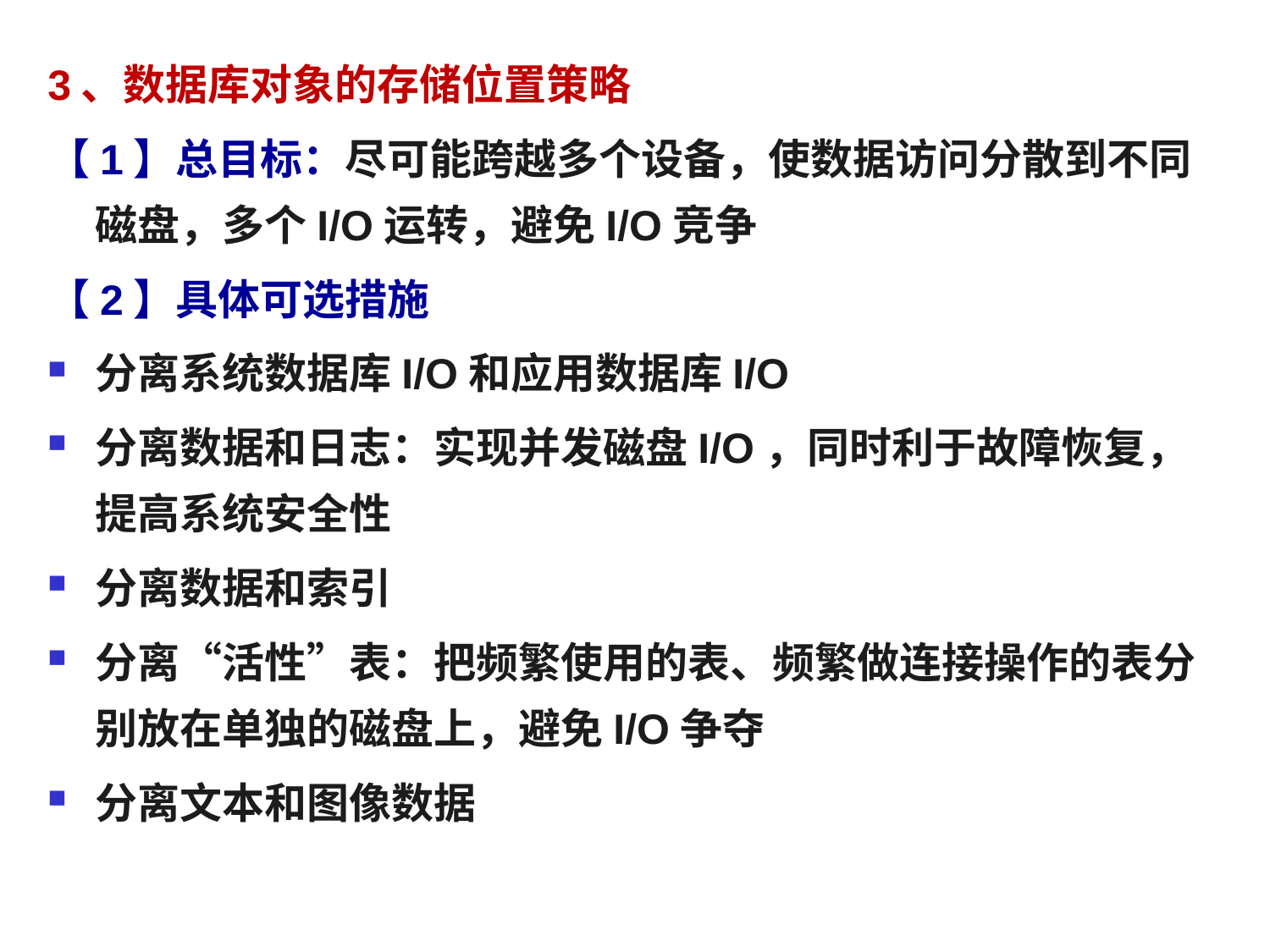

3、数据库对象的存储位置策略
【1】总目标：尽可能跨越多个设备，使数据访问分散到不同磁盘，多个I/O运转，避免I/O竞争
【2】具体可选措施
分离系统数据库I/O和应用数据库I/O
分离数据和日志：实现并发磁盘I/O，同时利于故障恢复，提高系统安全性
分离数据和索引
分离“活性”表：把频繁使用的表、频繁做连接操作的表分别放在单独的磁盘上，避免I/O争夺
分离文本和图像数据